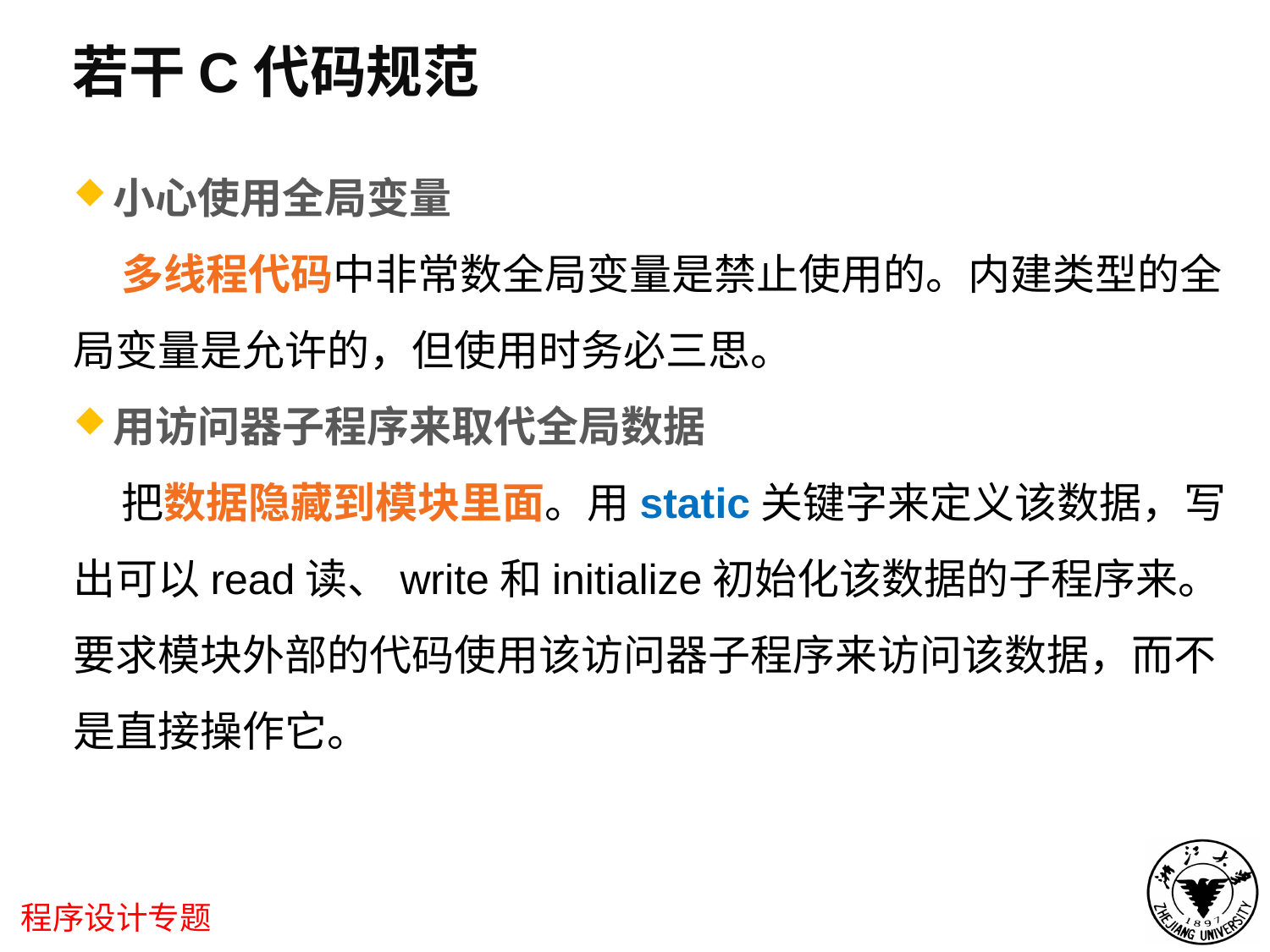

若干C代码规范
小心使用全局变量
    多线程代码中非常数全局变量是禁止使用的。内建类型的全局变量是允许的，但使用时务必三思。
用访问器子程序来取代全局数据
    把数据隐藏到模块里面。用static关键字来定义该数据，写出可以read读、write和initialize初始化该数据的子程序来。要求模块外部的代码使用该访问器子程序来访问该数据，而不是直接操作它。